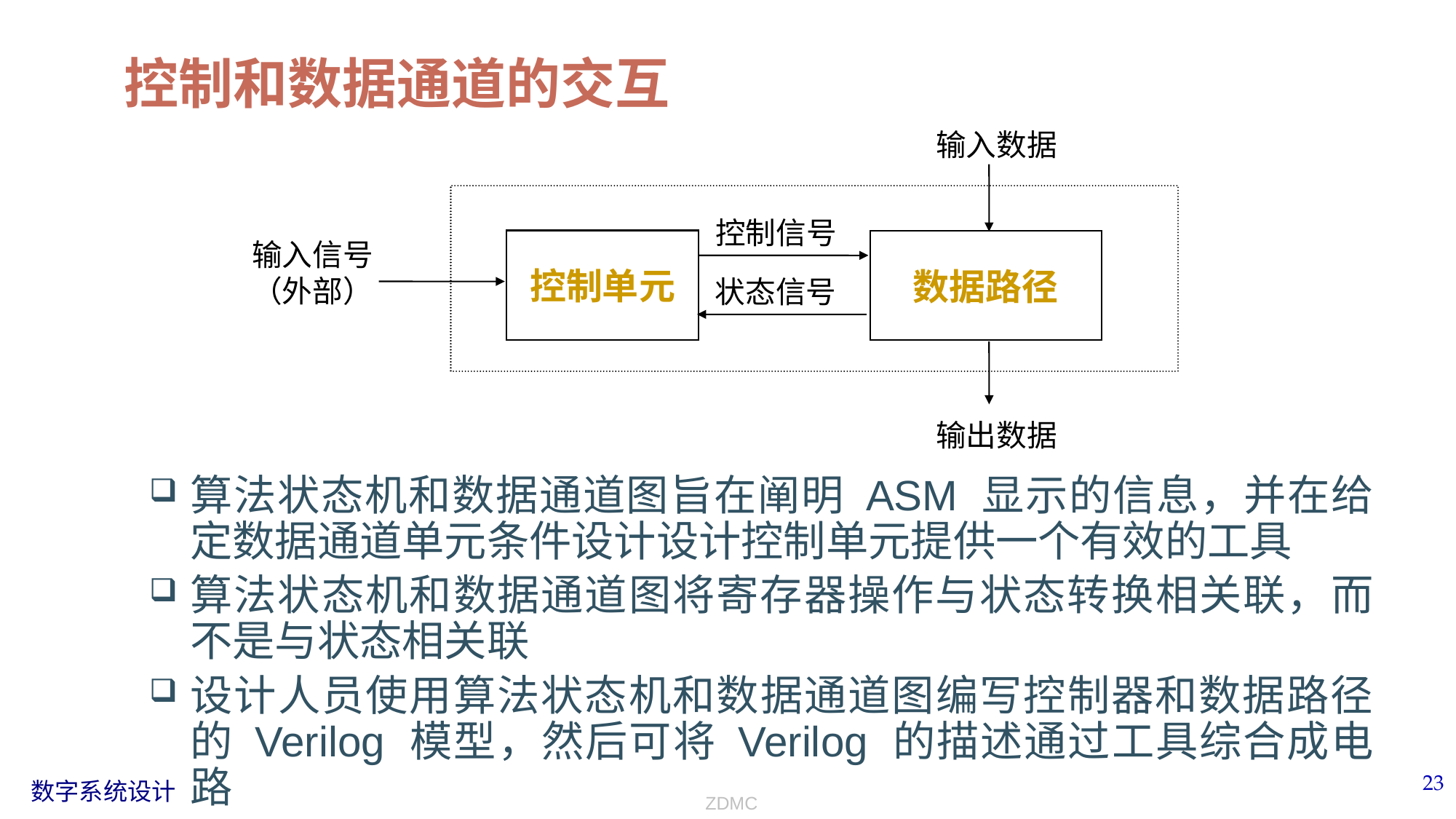

# 控制和数据通道的交互
输入数据

控制信号
输入信号
（外部）
控制单元
数据路径

状态信号

输出数据
算法状态机和数据通道图旨在阐明 ASM 显示的信息，并在给定数据通道单元条件设计设计控制单元提供一个有效的工具
算法状态机和数据通道图将寄存器操作与状态转换相关联，而不是与状态相关联
设计人员使用算法状态机和数据通道图编写控制器和数据路径的 Verilog 模型，然后可将 Verilog 的描述通过工具综合成电路
ZDMC
23